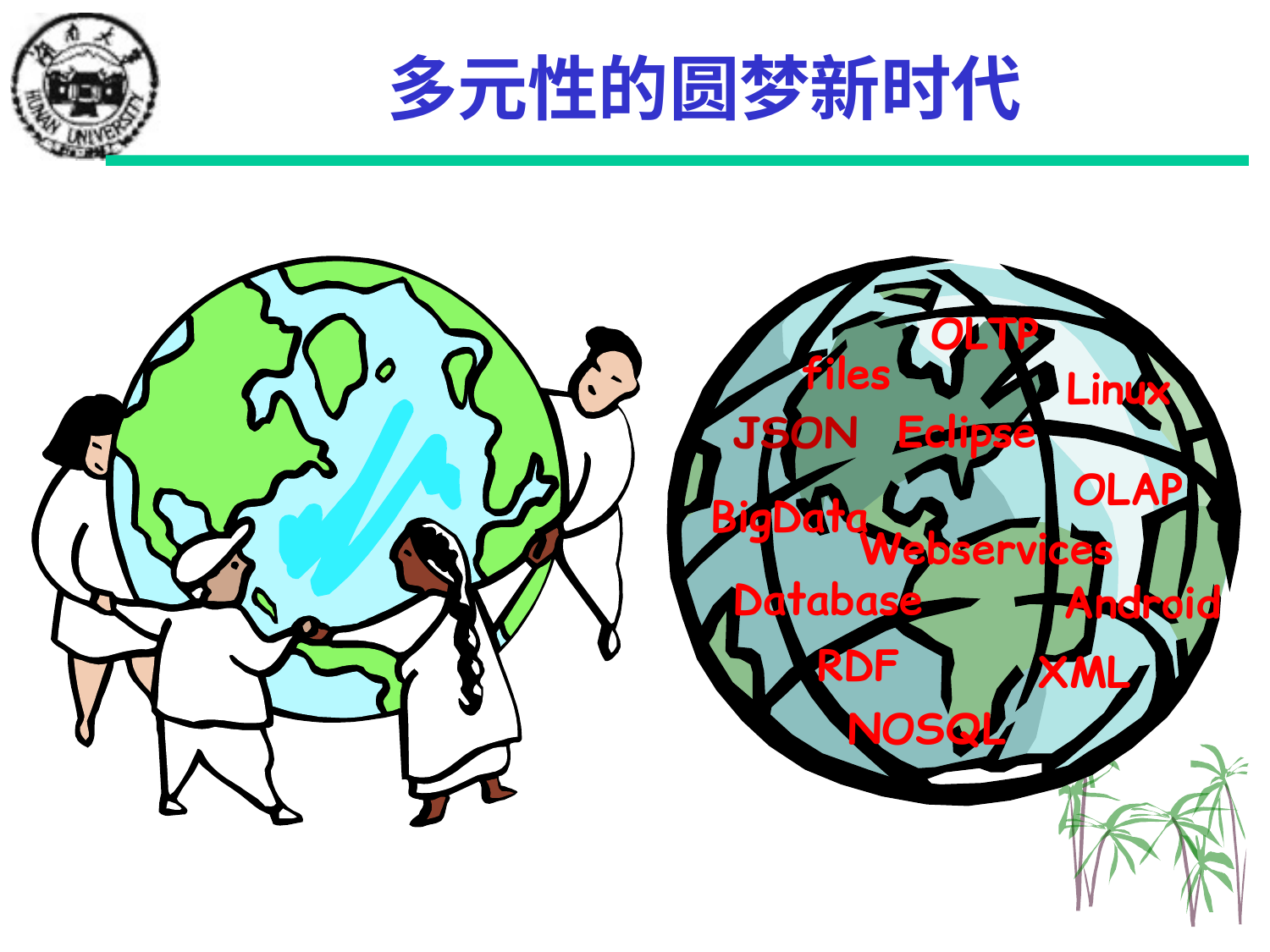

# 多元性的圆梦新时代

OLTP
files
Linux
OLAP
BigData
Webservices
Database
Android
RDF
XML
NOSQL
Eclipse
JSON